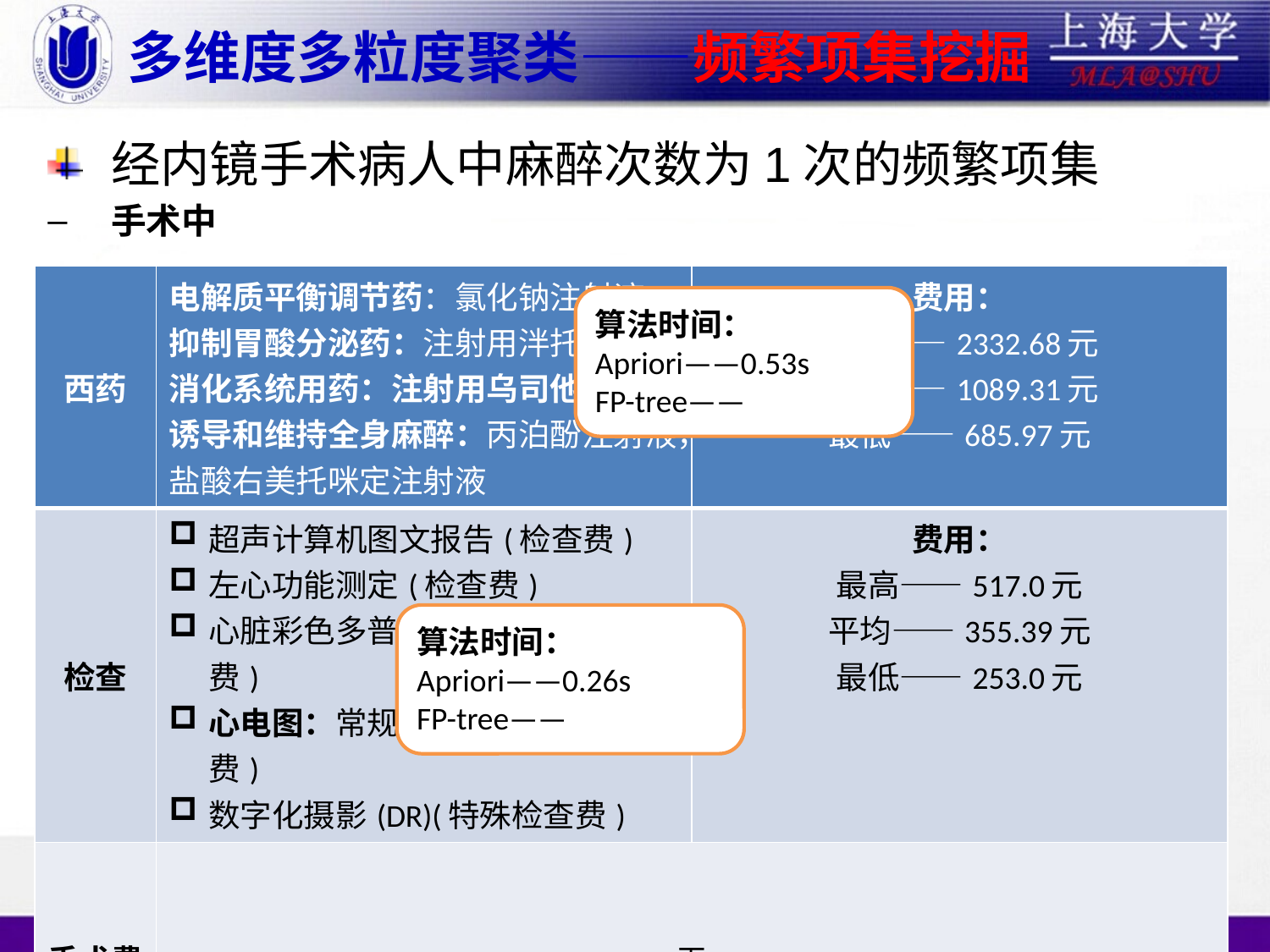

# 多维度多粒度聚类——频繁项集挖掘
经内镜手术病人中麻醉次数为1次的频繁项集
手术中

| 西药 | 电解质平衡调节药：氯化钠注射液 抑制胃酸分泌药：注射用泮托拉唑钠 消化系统用药：注射用乌司他丁 诱导和维持全身麻醉：丙泊酚注射液，盐酸右美托咪定注射液 | 费用： 最高——2332.68元 平均——1089.31元 最低——685.97元 |
| --- | --- | --- |
| 检查 | 超声计算机图文报告(检查费) 左心功能测定(检查费) 心脏彩色多普勒超声(特殊检查费) 心电图：常规心电图检查(检查费) 数字化摄影(DR)(特殊检查费) | 费用： 最高——517.0元 平均——355.39元 最低——253.0元 |
| 手术费 | 无 |  |

算法时间：
Apriori——0.53s
FP-tree——

算法时间：
Apriori——0.26s
FP-tree——
67